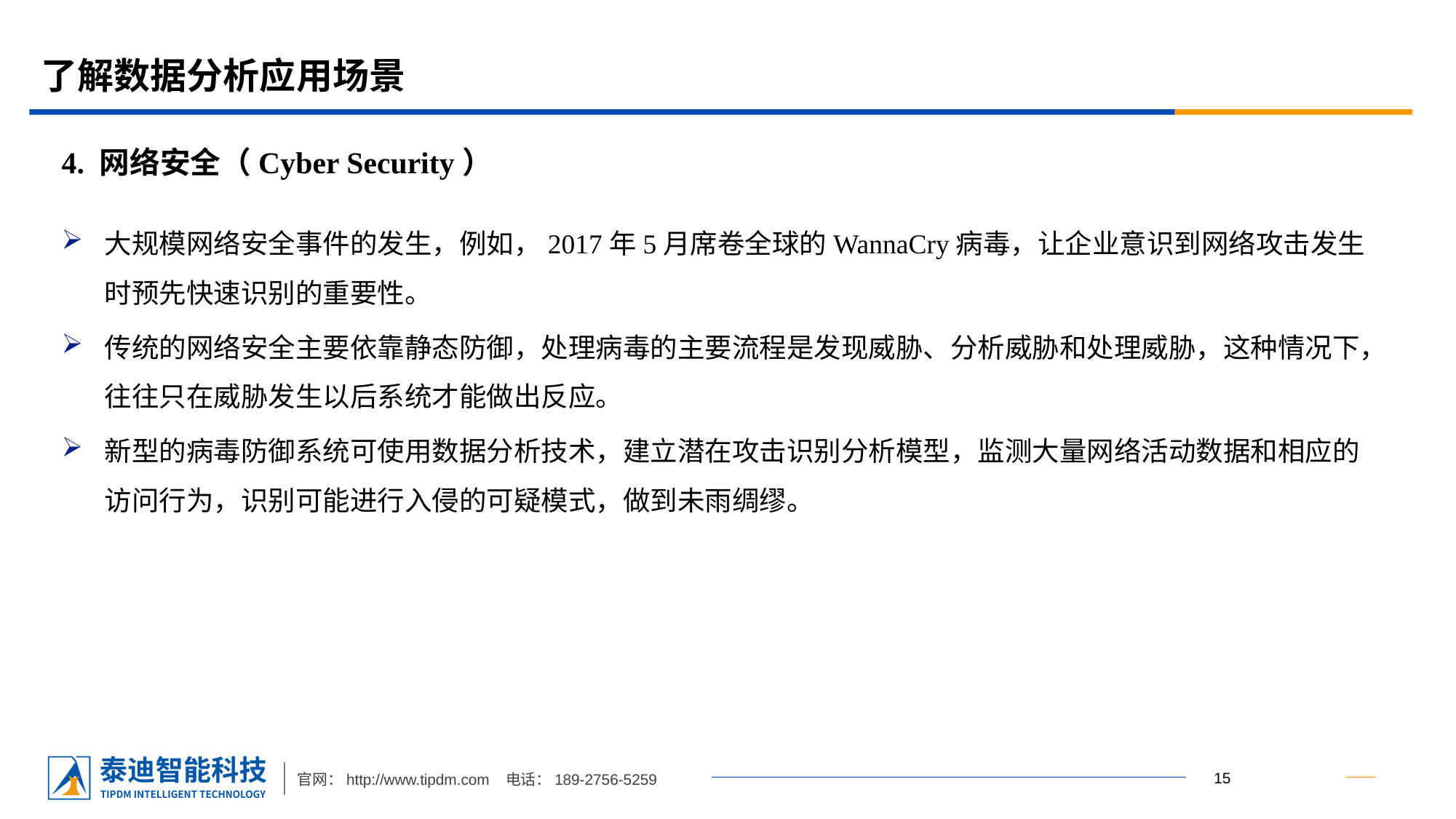

# 了解数据分析应用场景
4. 网络安全（Cyber Security）
大规模网络安全事件的发生，例如，2017年5月席卷全球的WannaCry病毒，让企业意识到网络攻击发生时预先快速识别的重要性。
传统的网络安全主要依靠静态防御，处理病毒的主要流程是发现威胁、分析威胁和处理威胁，这种情况下，往往只在威胁发生以后系统才能做出反应。
新型的病毒防御系统可使用数据分析技术，建立潜在攻击识别分析模型，监测大量网络活动数据和相应的访问行为，识别可能进行入侵的可疑模式，做到未雨绸缪。